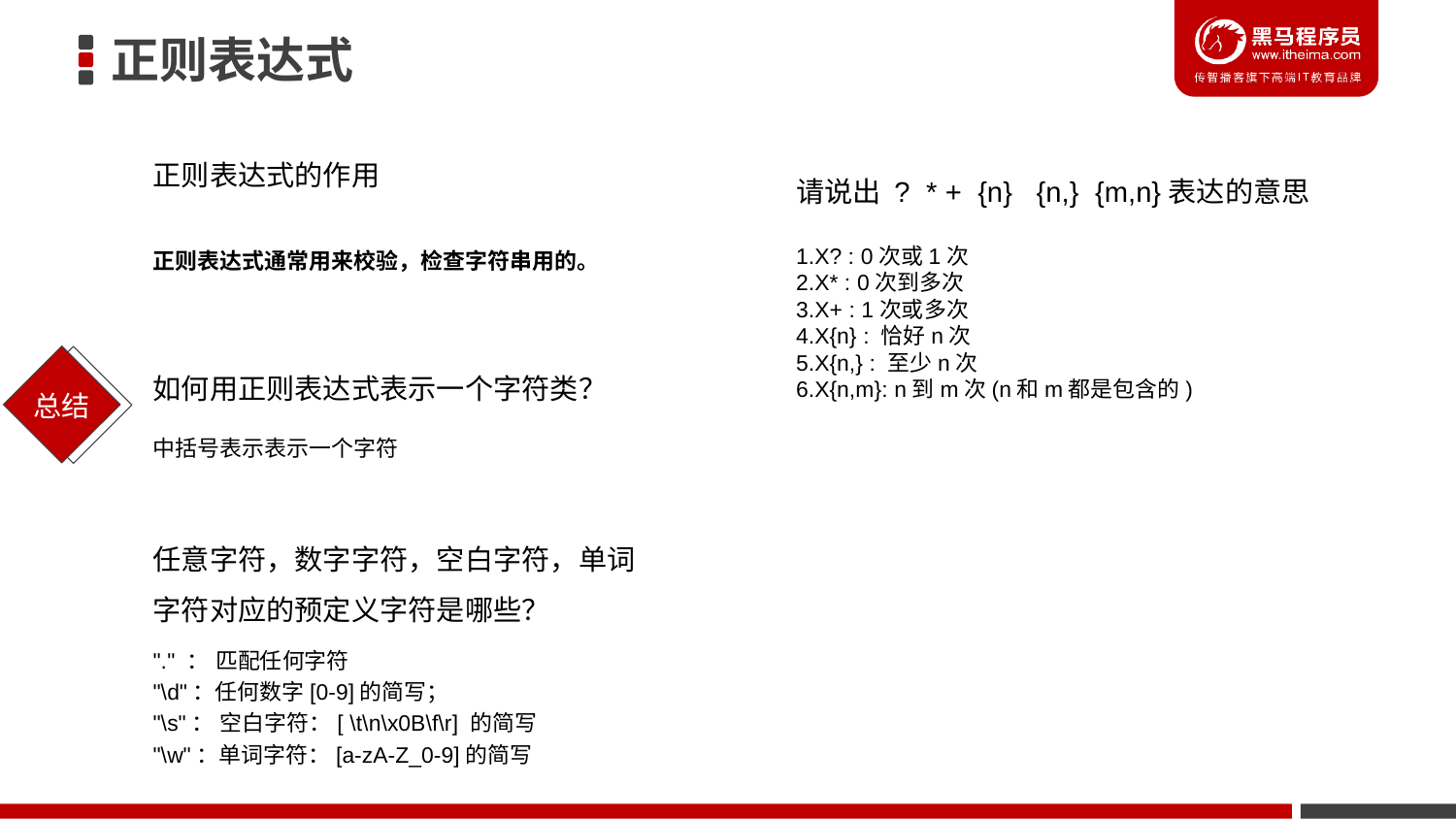

X{n} : 恰好n次
X{n,} : 至少n次
X{n,m}: n到m次(n和m都是包含的)
X? : 0次或1次
X* : 0次到多次
X+ : 1次或多次
# 正则表达式
正则表达式的作用
请说出 ?  * +  {n}   {n,}  {m,n}表达的意思
正则表达式通常用来校验，检查字符串用的。
X? : 0次或1次
X* : 0次到多次
X+ : 1次或多次
X{n} : 恰好n次
X{n,} : 至少n次
X{n,m}: n到m次(n和m都是包含的)
如何用正则表达式表示一个字符类？
中括号表示表示一个字符
任意字符，数字字符，空白字符，单词字符对应的预定义字符是哪些？
"." ： 匹配任何字符
"\d"：任何数字[0-9]的简写；
"\s"： 空白字符：[ \t\n\x0B\f\r] 的简写
"\w"：单词字符：[a-zA-Z_0-9]的简写